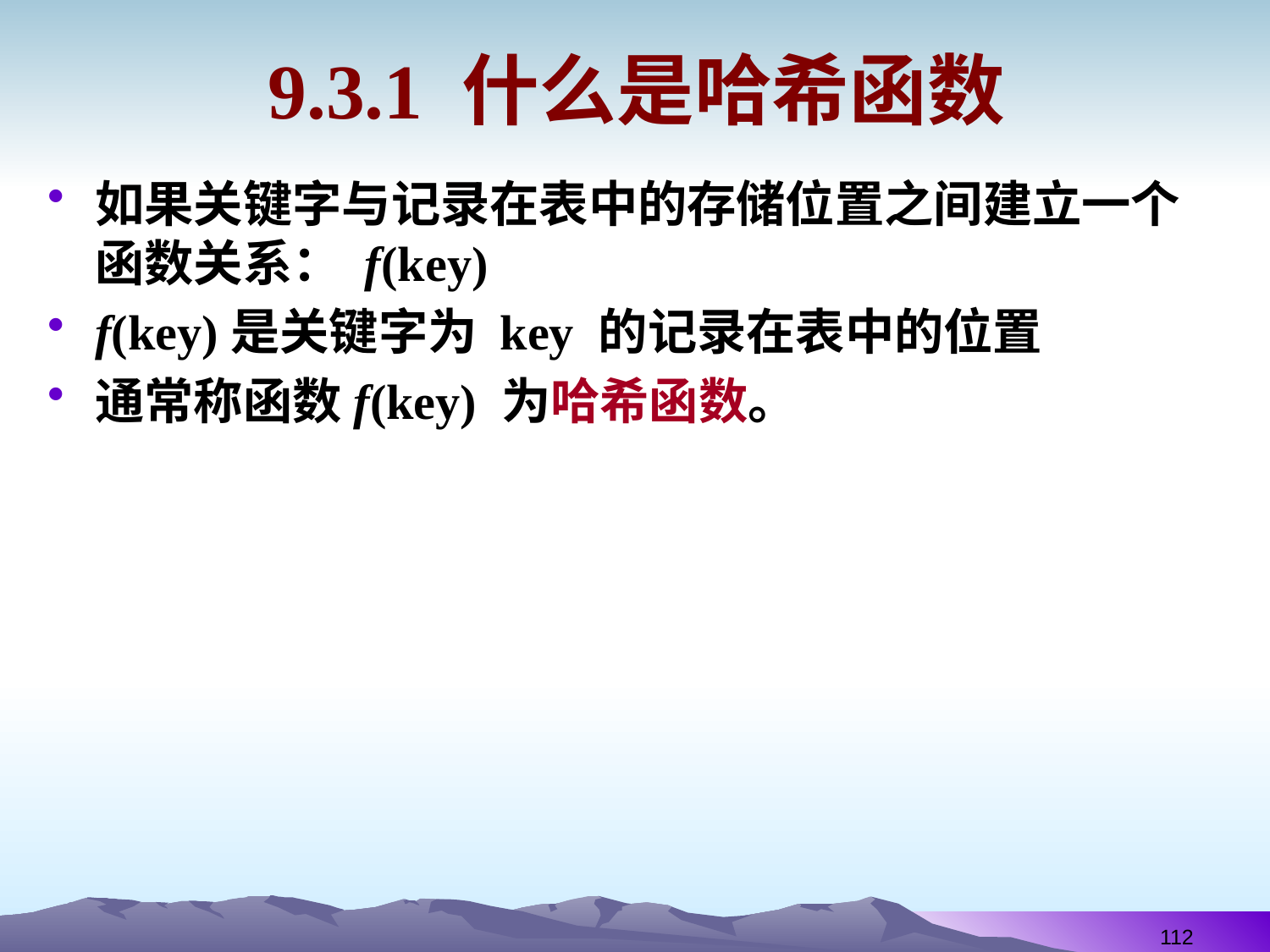

# 9.3.1 什么是哈希函数
如果关键字与记录在表中的存储位置之间建立一个函数关系： f(key)
f(key)是关键字为 key 的记录在表中的位置
通常称函数f(key) 为哈希函数。

112